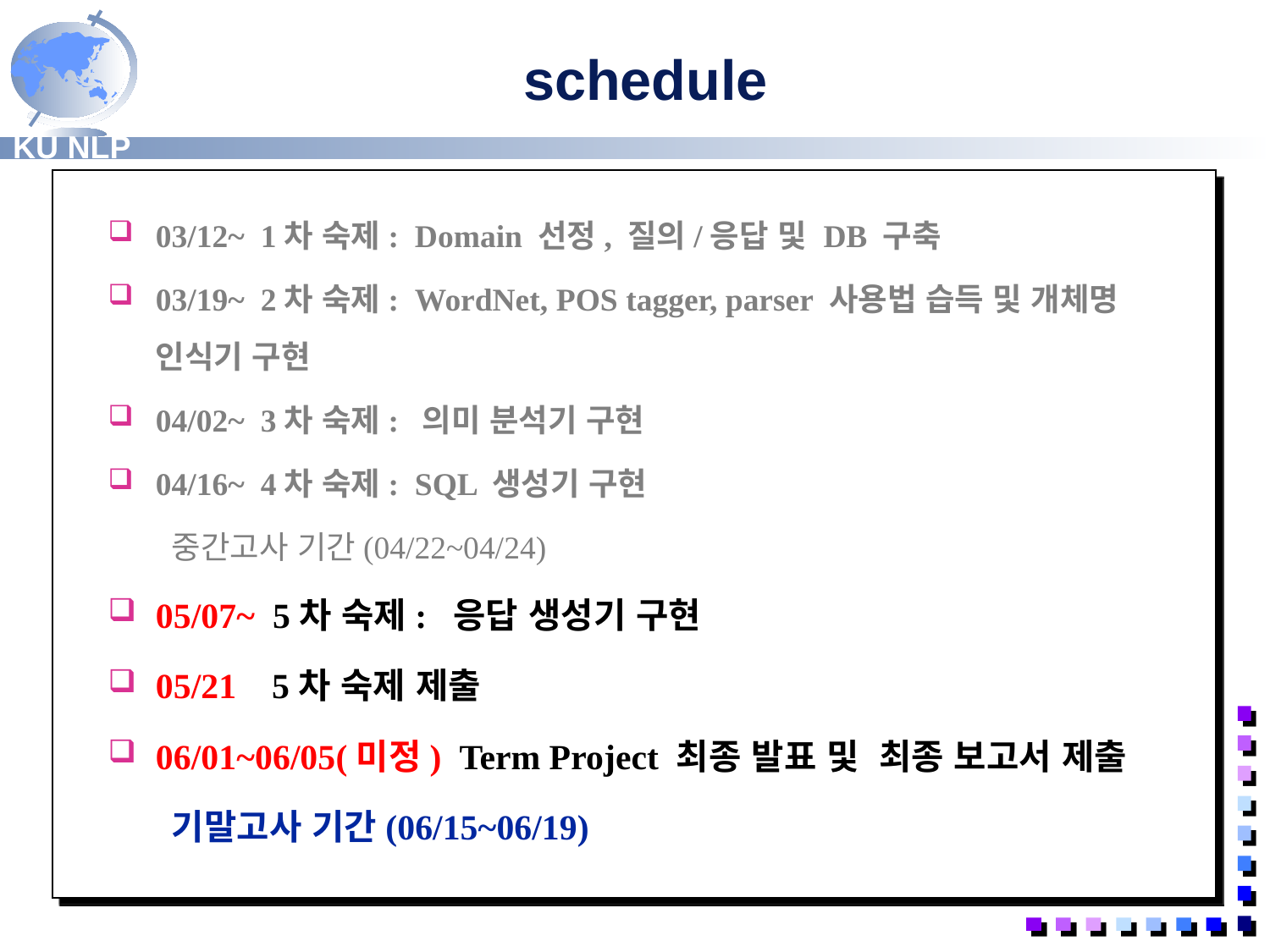

# schedule
03/12~  1차 숙제:  Domain 선정, 질의/응답 및 DB 구축
03/19~  2차 숙제:  WordNet, POS tagger, parser 사용법 습득 및 개체명 인식기 구현
04/02~  3차 숙제:  의미 분석기 구현
04/16~  4차 숙제:  SQL 생성기 구현
중간고사 기간(04/22~04/24)
05/07~  5차 숙제:  응답 생성기 구현
05/21    5차 숙제 제출
06/01~06/05(미정)  Term Project 최종 발표 및  최종 보고서 제출
기말고사 기간(06/15~06/19)